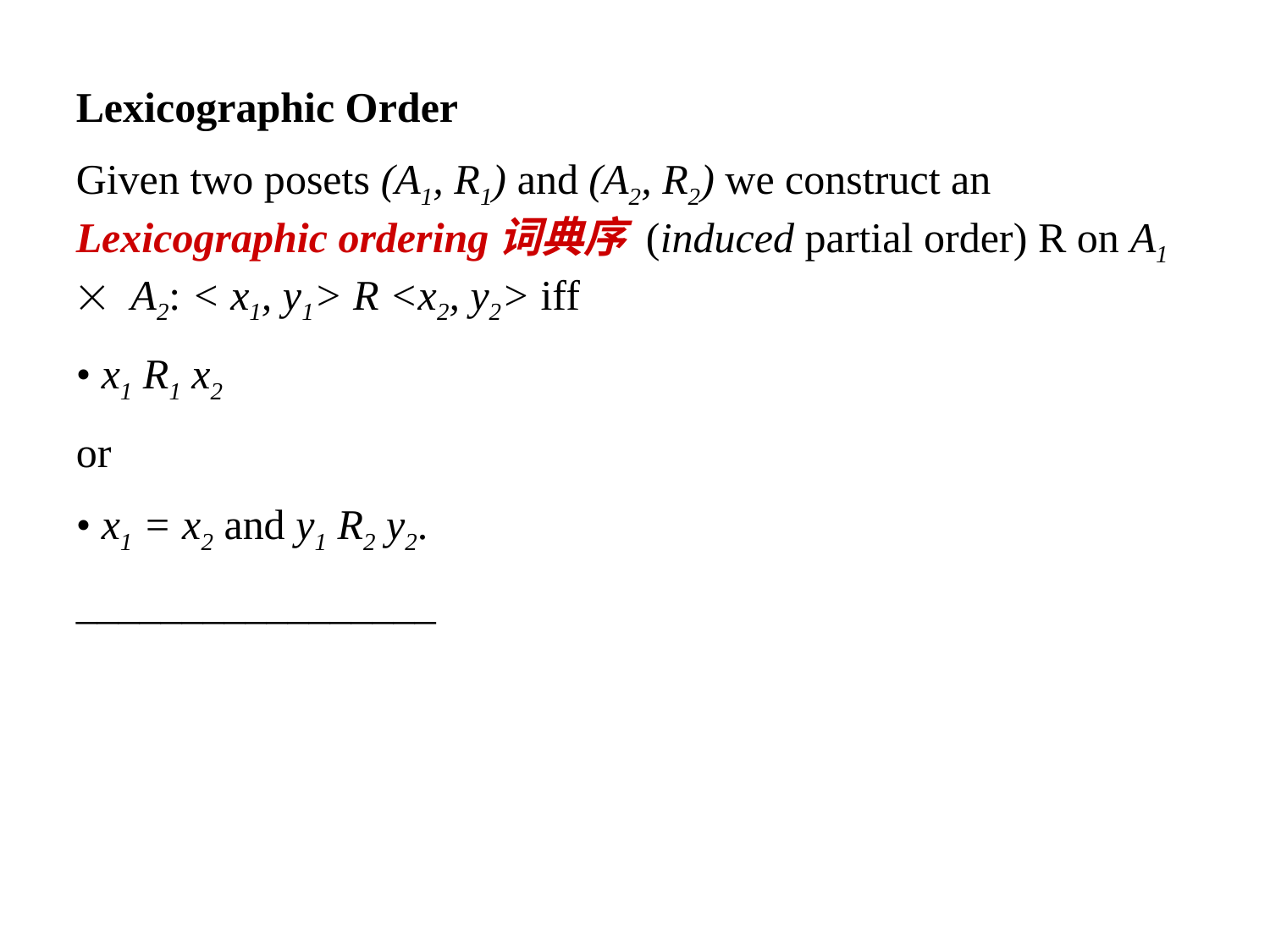

Lexicographic Order
Given two posets (A1, R1) and (A2, R2) we construct an Lexicographic ordering词典序 (induced partial order) R on A1 × A2: < x1, y1> R <x2, y2> iff
• x1 R1 x2
or
• x1 = x2 and y1 R2 y2.
_________________